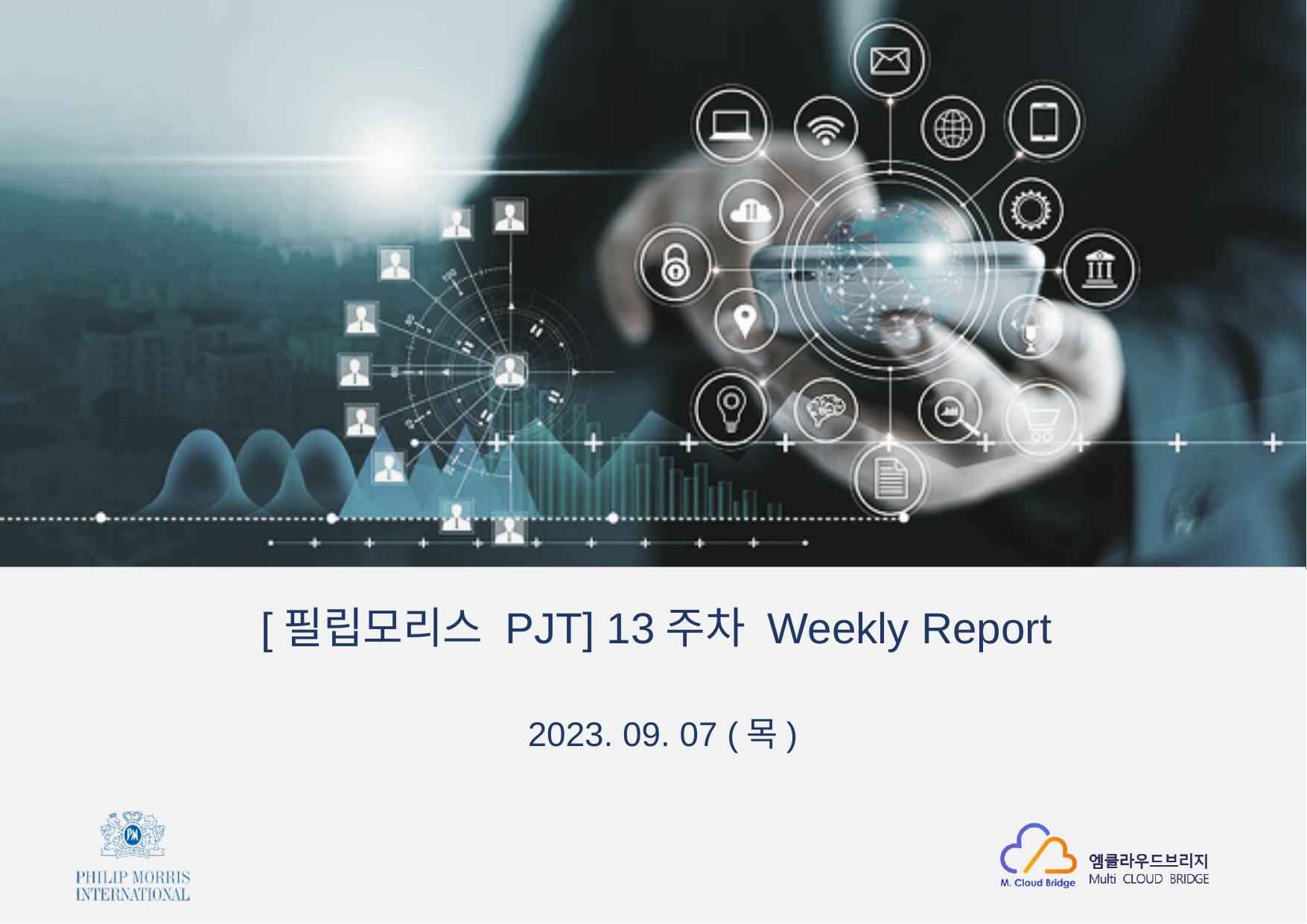

[필립모리스 PJT] 13주차 Weekly Report
2023. 09. 07 (목)